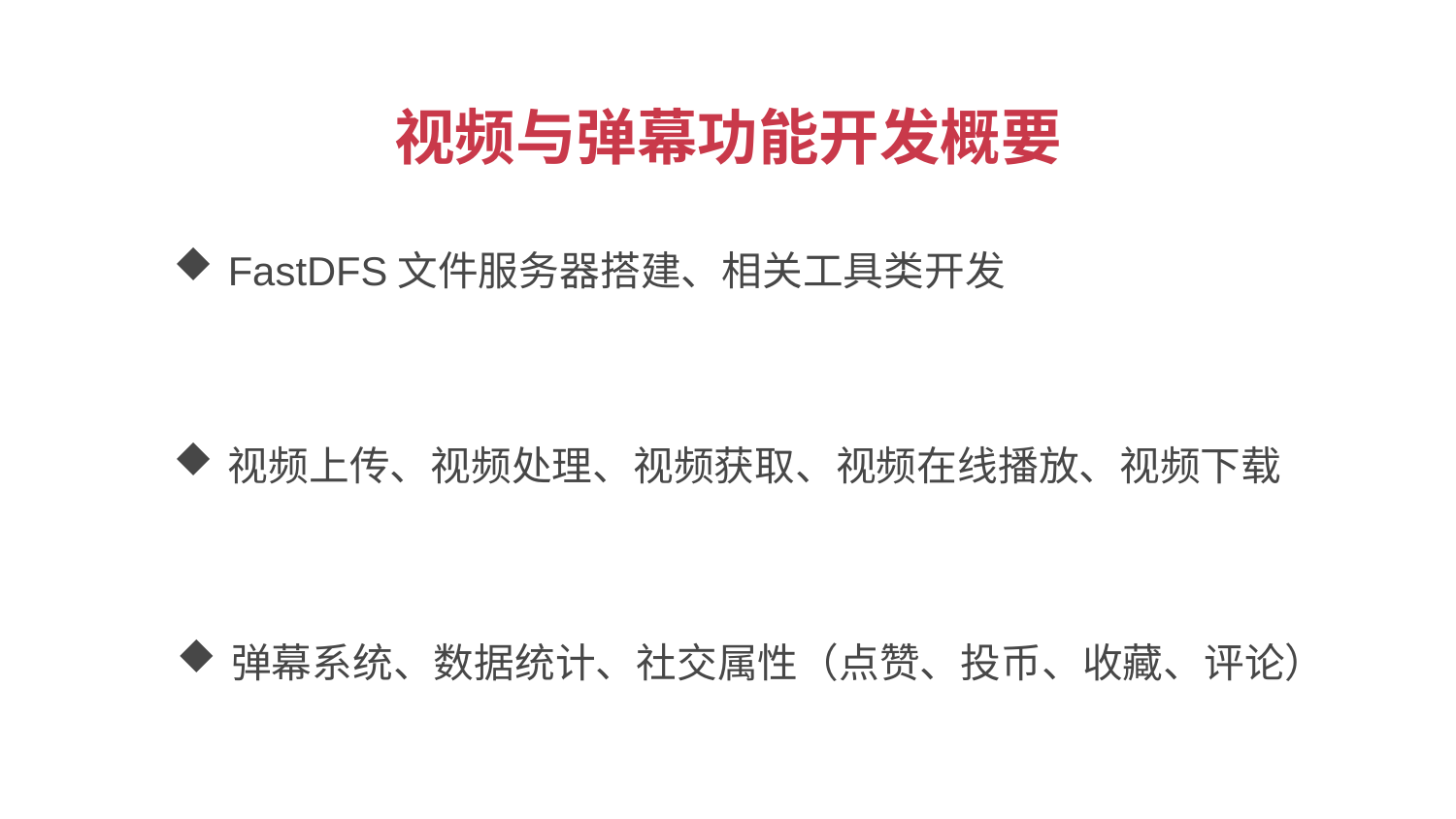

视频与弹幕功能开发概要
FastDFS文件服务器搭建、相关工具类开发
视频上传、视频处理、视频获取、视频在线播放、视频下载
弹幕系统、数据统计、社交属性（点赞、投币、收藏、评论）